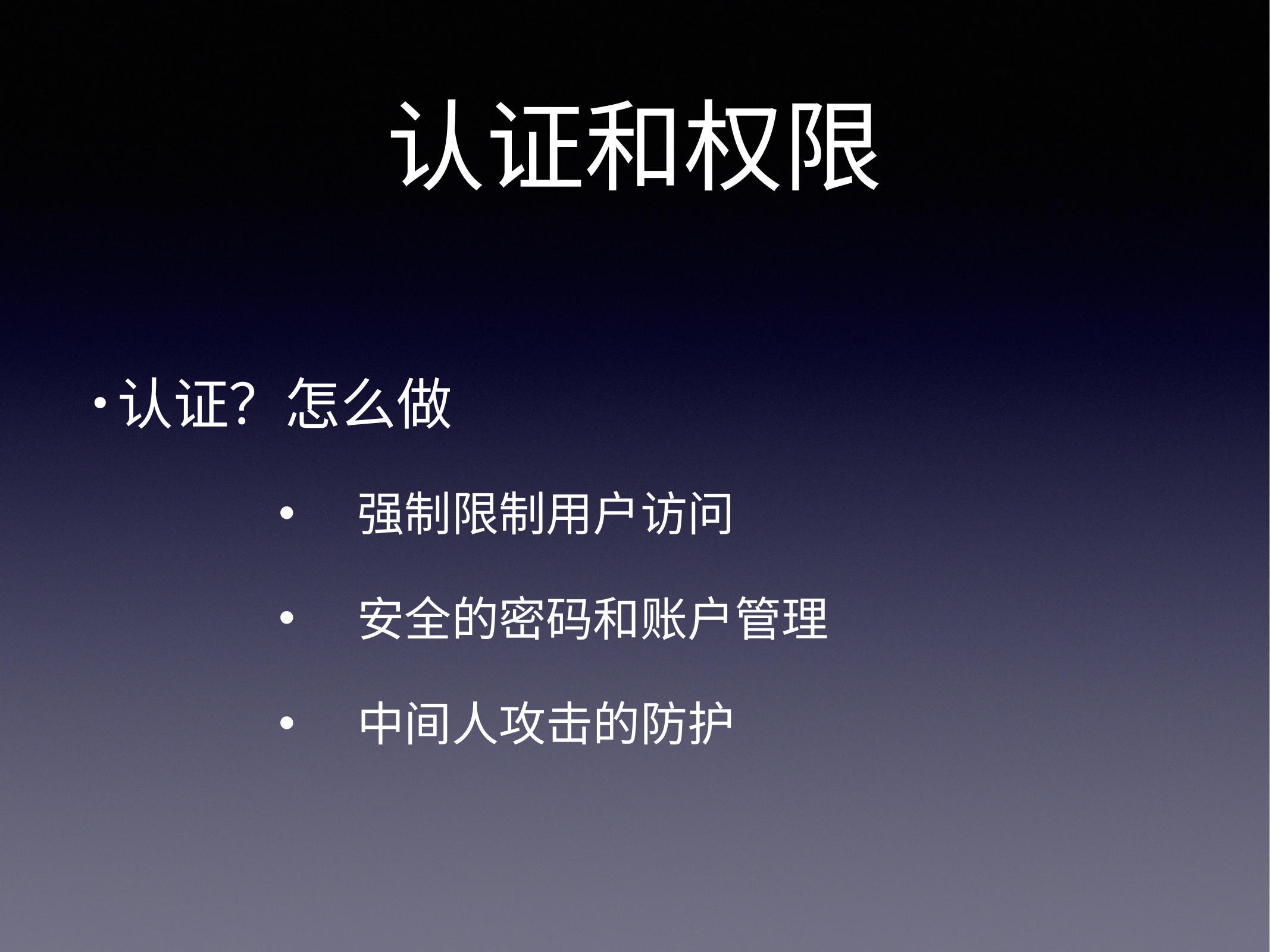

# 认证和权限
认证？怎么做
强制限制用户访问
安全的密码和账户管理
中间人攻击的防护